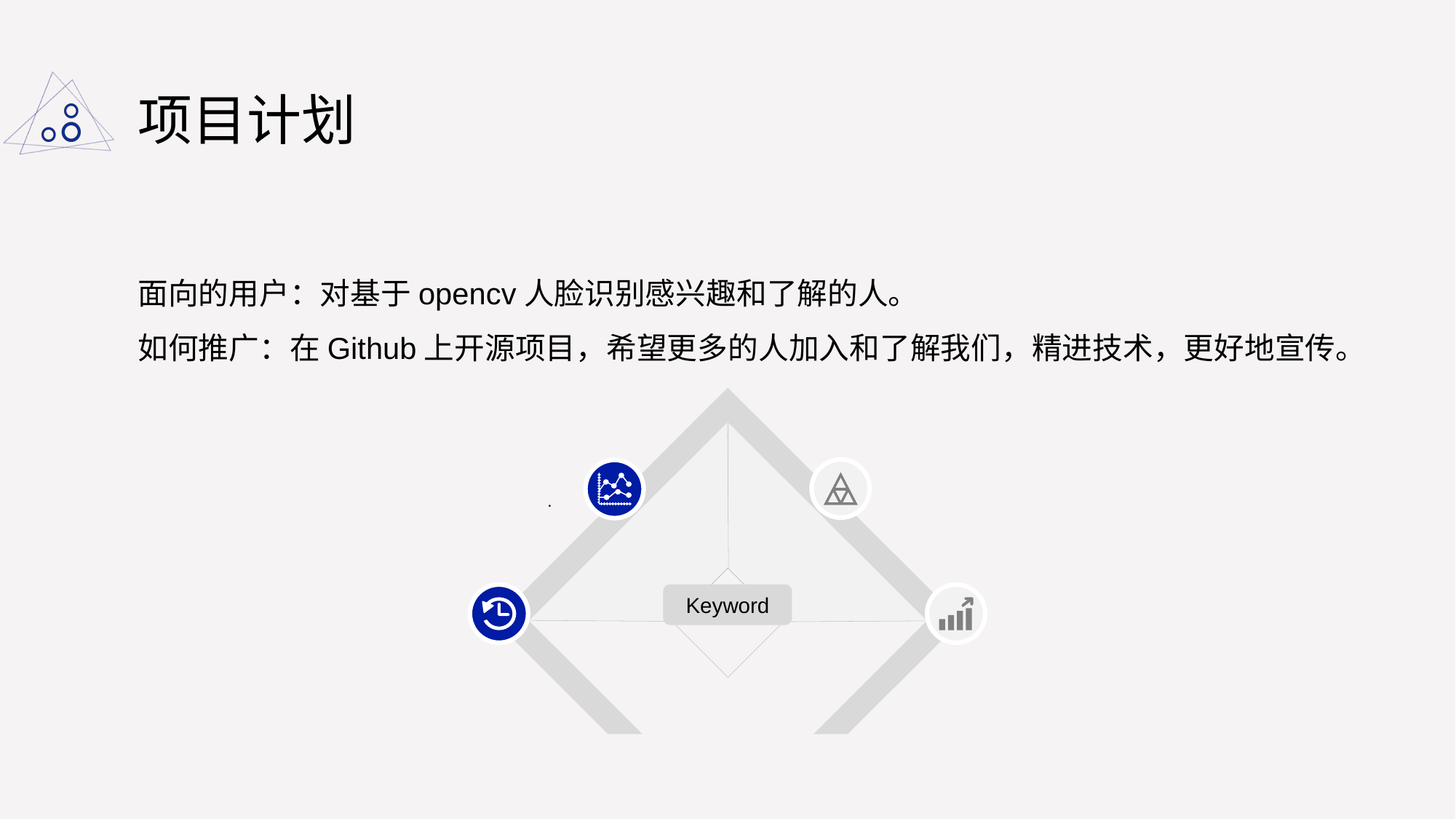

# 项目计划
面向的用户：对基于opencv人脸识别感兴趣和了解的人。
如何推广：在Github上开源项目，希望更多的人加入和了解我们，精进技术，更好地宣传。

Keyword

.